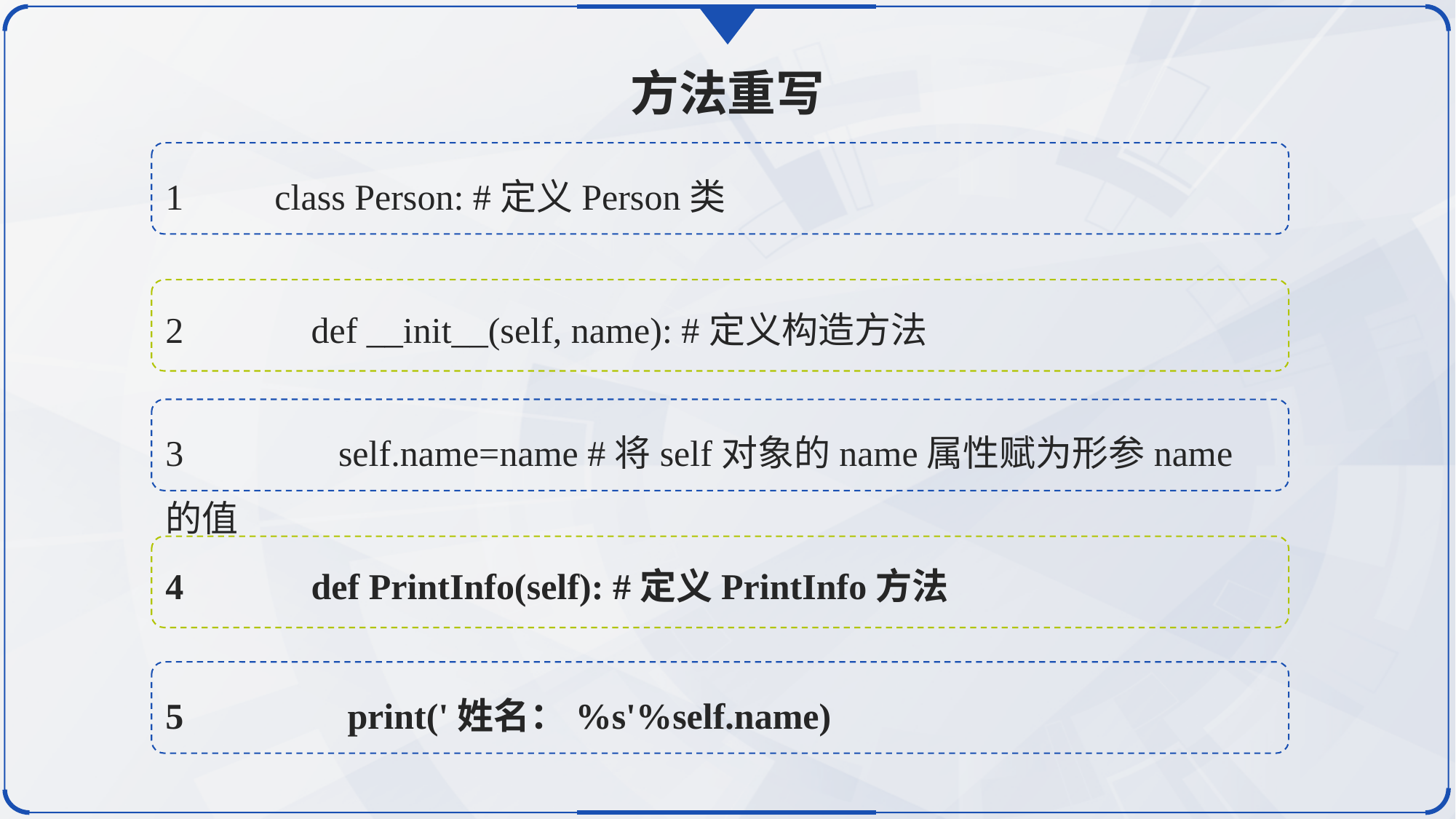

方法重写

1	class Person: #定义Person类

2	    def __init__(self, name): #定义构造方法

3	       self.name=name #将self对象的name属性赋为形参name的值

4	    def PrintInfo(self): #定义PrintInfo方法

5	        print('姓名：%s'%self.name)